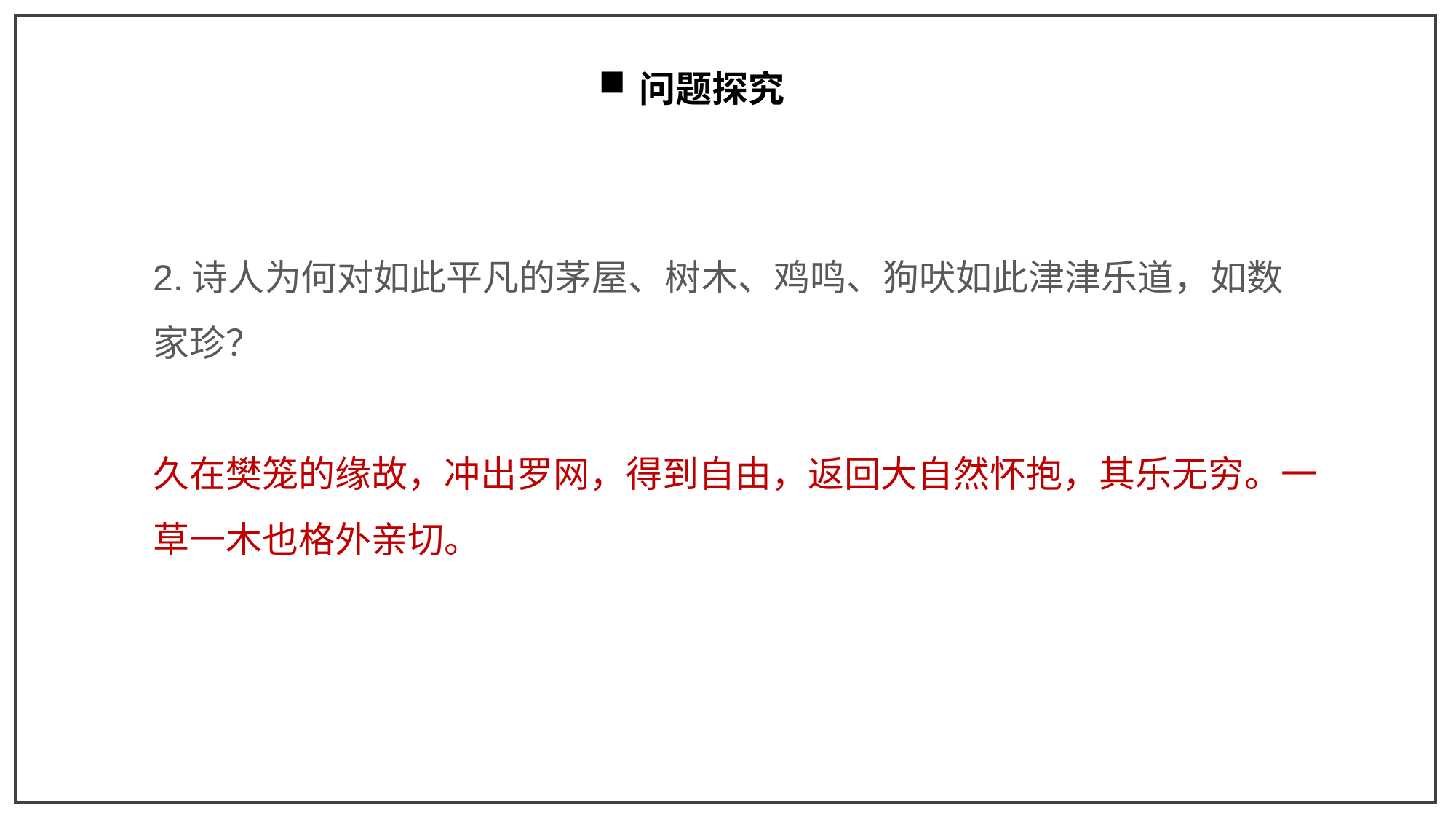

问题探究
2.诗人为何对如此平凡的茅屋、树木、鸡鸣、狗吠如此津津乐道，如数家珍？

久在樊笼的缘故，冲出罗网，得到自由，返回大自然怀抱，其乐无穷。一草一木也格外亲切。